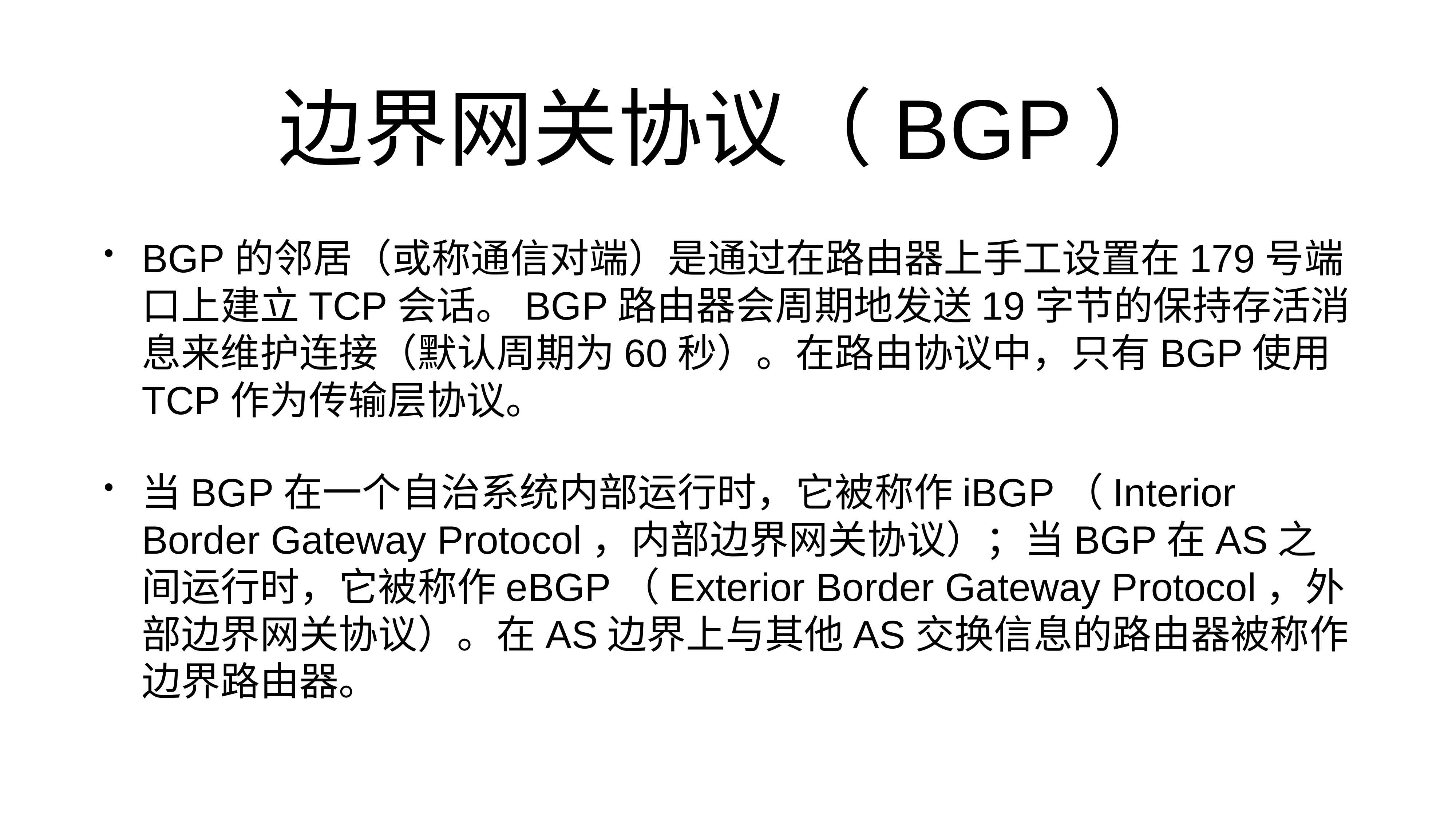

# 边界网关协议（BGP）
BGP的邻居（或称通信对端）是通过在路由器上手工设置在179号端口上建立TCP会话。BGP路由器会周期地发送19字节的保持存活消息来维护连接（默认周期为60秒）。在路由协议中，只有BGP使用TCP作为传输层协议。
当BGP在一个自治系统内部运行时，它被称作iBGP（Interior Border Gateway Protocol，内部边界网关协议）；当BGP在AS之间运行时，它被称作eBGP（Exterior Border Gateway Protocol，外部边界网关协议）。在AS边界上与其他AS交换信息的路由器被称作边界路由器。